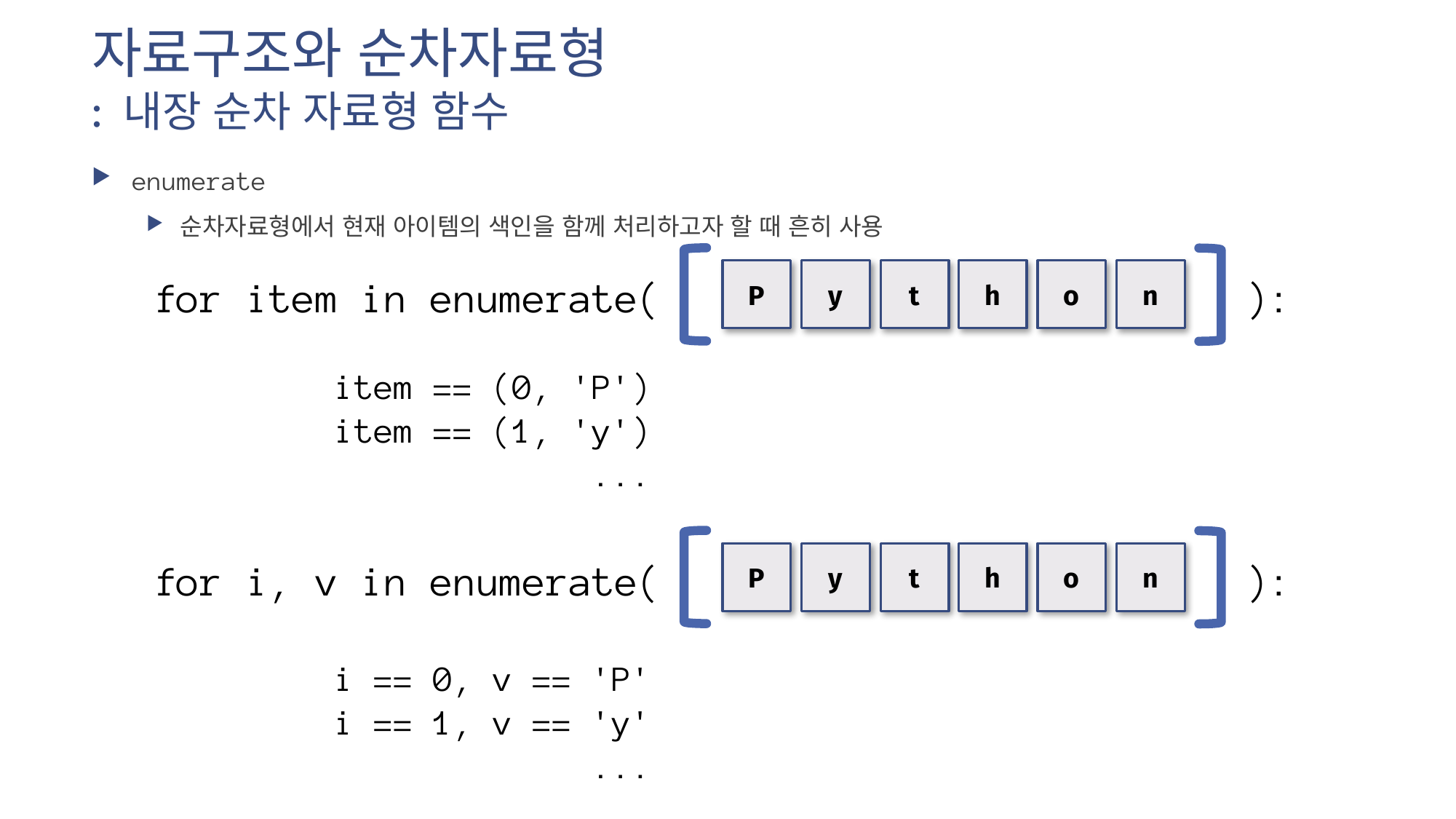

# 자료구조와 순차자료형 : 내장 순차 자료형 함수
enumerate
순차자료형에서 현재 아이템의 색인을 함께 처리하고자 할 때 흔히 사용

P
y
t
h
o
n
for item in enumerate(
):
item == (0, 'P')
item == (1, 'y')
...

P
y
t
h
o
n
for i, v in enumerate(
):
i == 0, v == 'P'
i == 1, v == 'y'
...